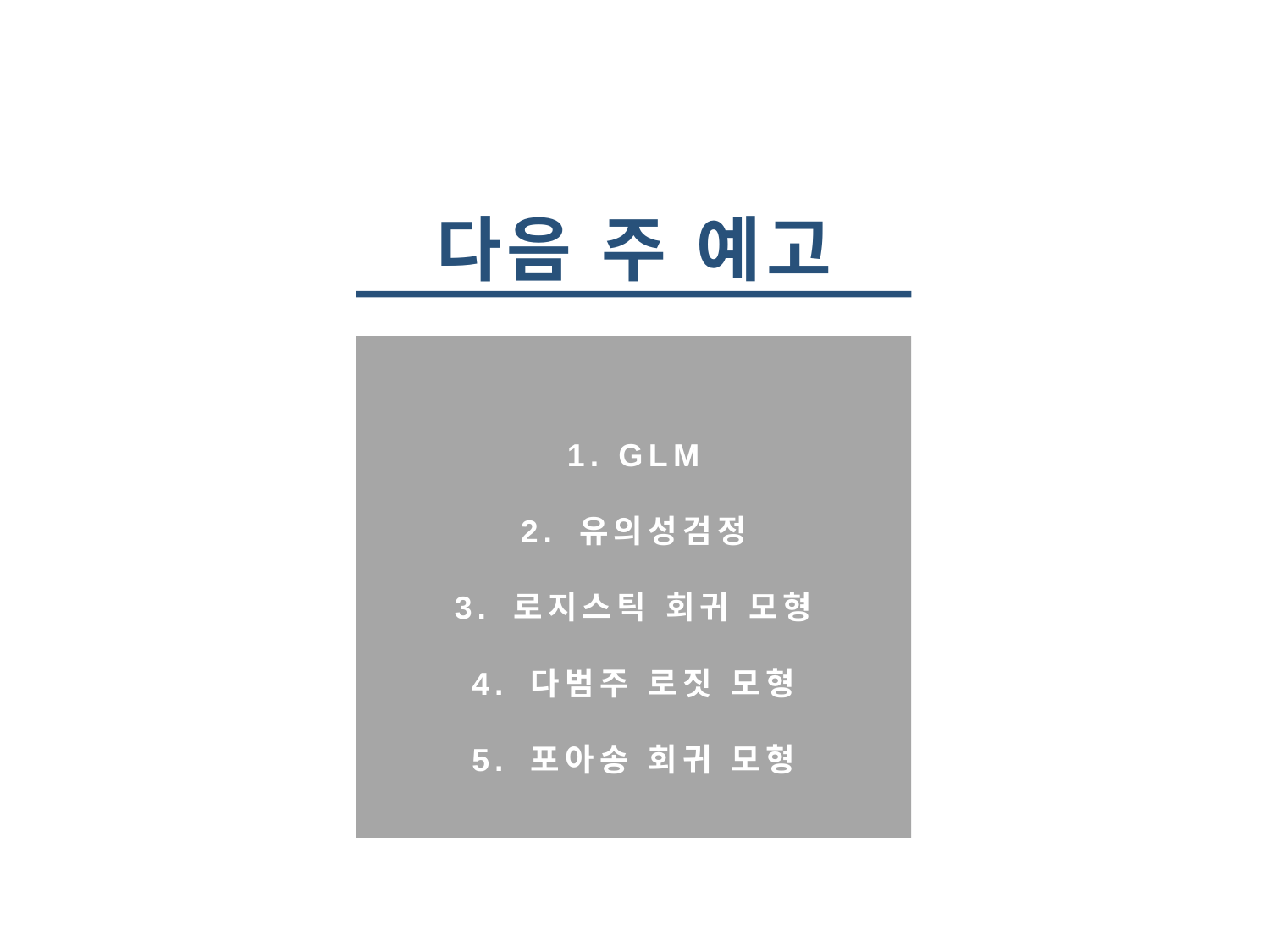

다음 주 예고

1. GLM
2. 유의성검정
3. 로지스틱 회귀 모형
4. 다범주 로짓 모형
5. 포아송 회귀 모형